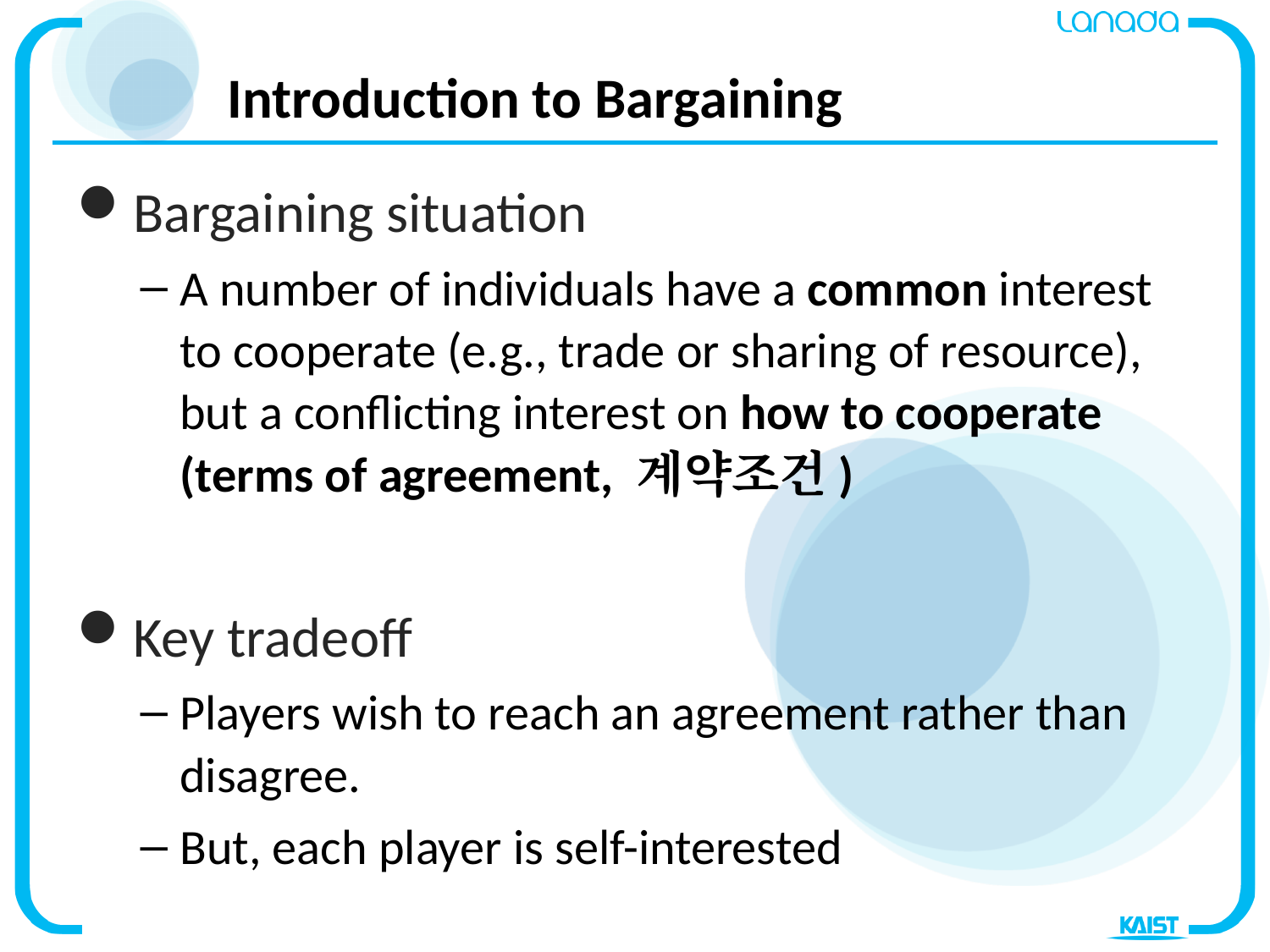

# Introduction to Bargaining
Bargaining situation
A number of individuals have a common interest to cooperate (e.g., trade or sharing of resource), but a conflicting interest on how to cooperate (terms of agreement, 계약조건)

Key tradeoff
Players wish to reach an agreement rather than disagree.
But, each player is self-interested